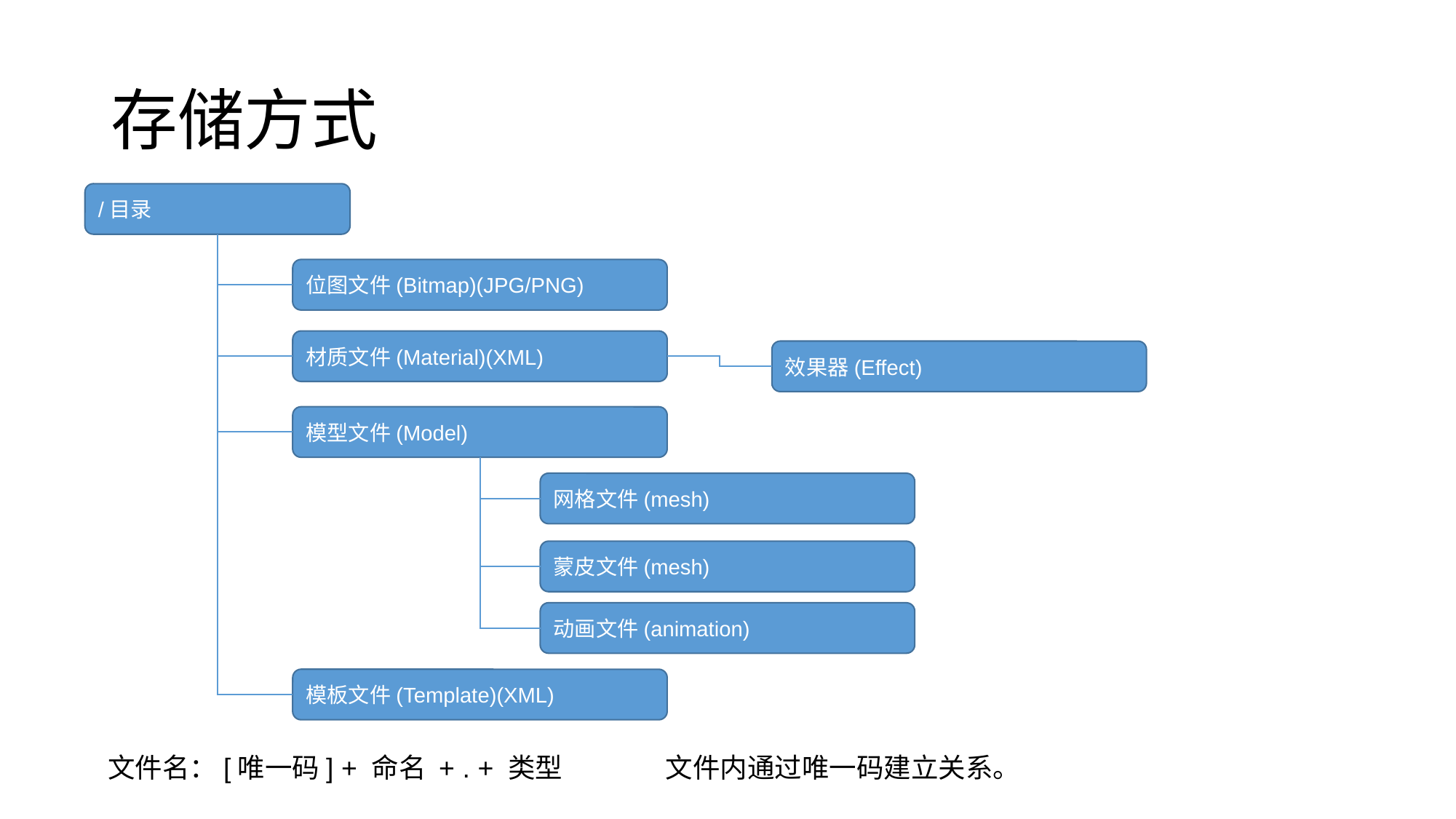

# 存储方式
/目录
位图文件(Bitmap)(JPG/PNG)
材质文件(Material)(XML)
效果器(Effect)
模型文件(Model)
网格文件(mesh)
蒙皮文件(mesh)
动画文件(animation)
模板文件(Template)(XML)
文件名：[唯一码] + 命名 + . + 类型
文件内通过唯一码建立关系。